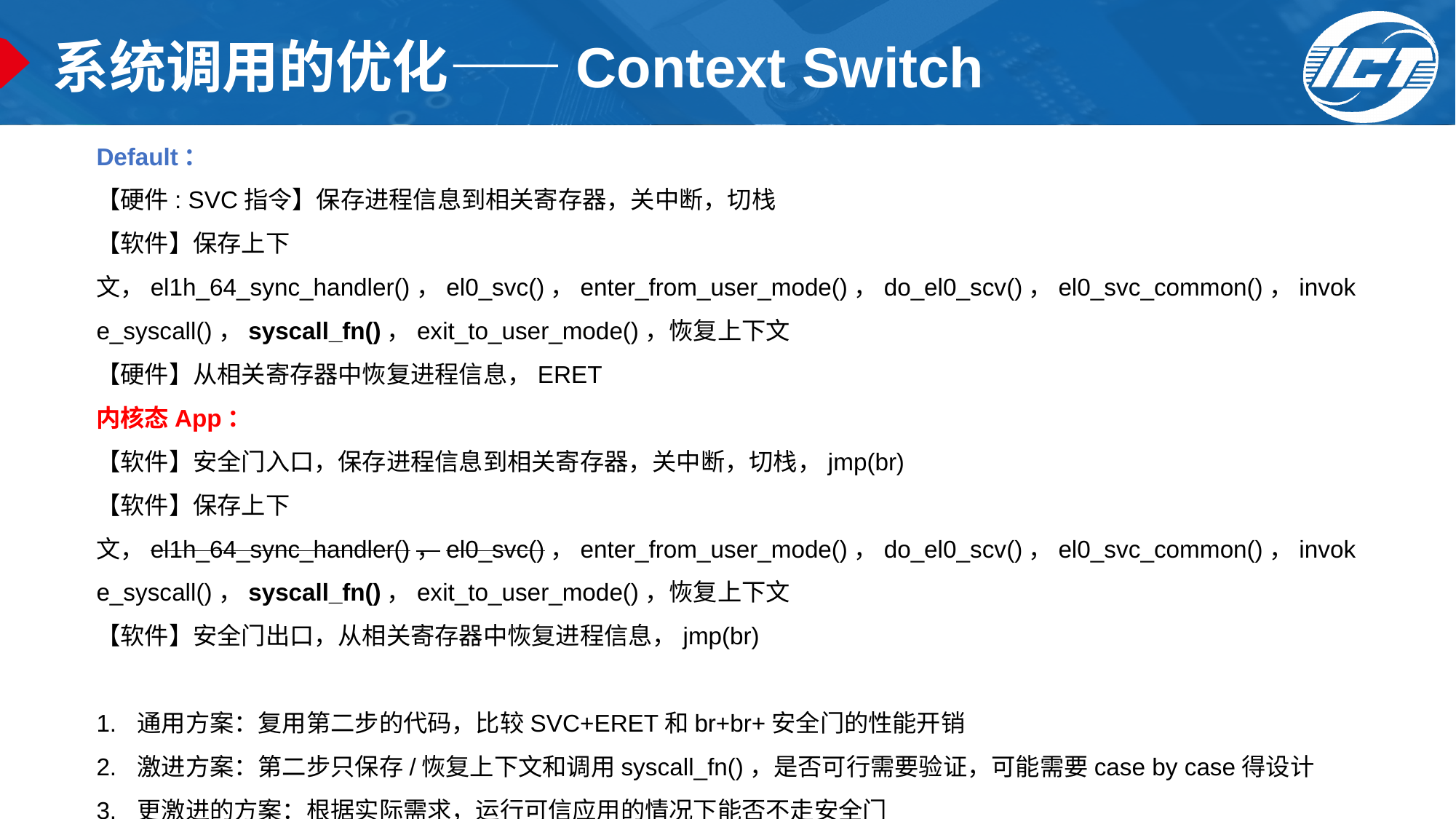

# 系统调用的优化——Context Switch
Default：
【硬件: SVC指令】保存进程信息到相关寄存器，关中断，切栈
【软件】保存上下文，el1h_64_sync_handler()，el0_svc()，enter_from_user_mode()，do_el0_scv()，el0_svc_common()，invoke_syscall()，syscall_fn()，exit_to_user_mode()，恢复上下文
【硬件】从相关寄存器中恢复进程信息，ERET
内核态App：
【软件】安全门入口，保存进程信息到相关寄存器，关中断，切栈，jmp(br)
【软件】保存上下文，el1h_64_sync_handler()，el0_svc()，enter_from_user_mode()，do_el0_scv()，el0_svc_common()，invoke_syscall()，syscall_fn()，exit_to_user_mode()，恢复上下文
【软件】安全门出口，从相关寄存器中恢复进程信息，jmp(br)

通用方案：复用第二步的代码，比较SVC+ERET和br+br+安全门的性能开销
激进方案：第二步只保存/恢复上下文和调用syscall_fn()，是否可行需要验证，可能需要case by case得设计
更激进的方案：根据实际需求，运行可信应用的情况下能否不走安全门